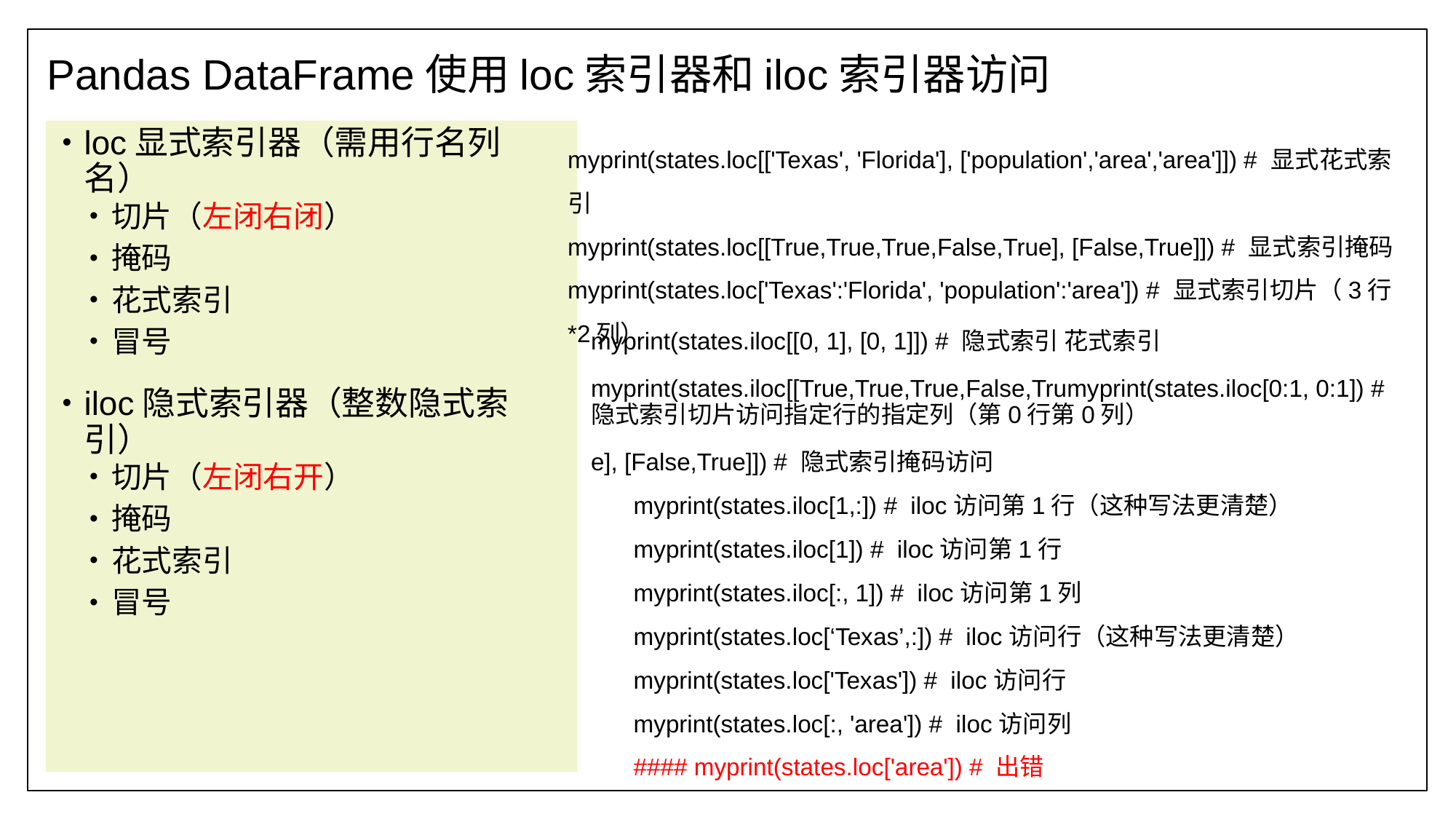

# Pandas DataFrame使用loc索引器和iloc索引器访问
loc显式索引器（需用行名列名）
切片（左闭右闭）
掩码
花式索引
冒号
iloc隐式索引器（整数隐式索引）
切片（左闭右开）
掩码
花式索引
冒号

myprint(states.loc[['Texas', 'Florida'], ['population','area','area']]) # 显式花式索引
myprint(states.loc[[True,True,True,False,True], [False,True]]) # 显式索引掩码
myprint(states.loc['Texas':'Florida', 'population':'area']) # 显式索引切片（3行*2列）
myprint(states.iloc[[0, 1], [0, 1]]) # 隐式索引 花式索引
myprint(states.iloc[[True,True,True,False,Trumyprint(states.iloc[0:1, 0:1]) # 隐式索引切片访问指定行的指定列（第0行第0列）
e], [False,True]]) # 隐式索引掩码访问
myprint(states.iloc[1,:]) #  iloc访问第1行（这种写法更清楚）
myprint(states.iloc[1]) #  iloc访问第1行
myprint(states.iloc[:, 1]) #  iloc访问第1列
myprint(states.loc[‘Texas’,:]) #  iloc访问行（这种写法更清楚）
myprint(states.loc['Texas']) #  iloc访问行
myprint(states.loc[:, 'area']) #  iloc访问列
#### myprint(states.loc['area']) # 出错